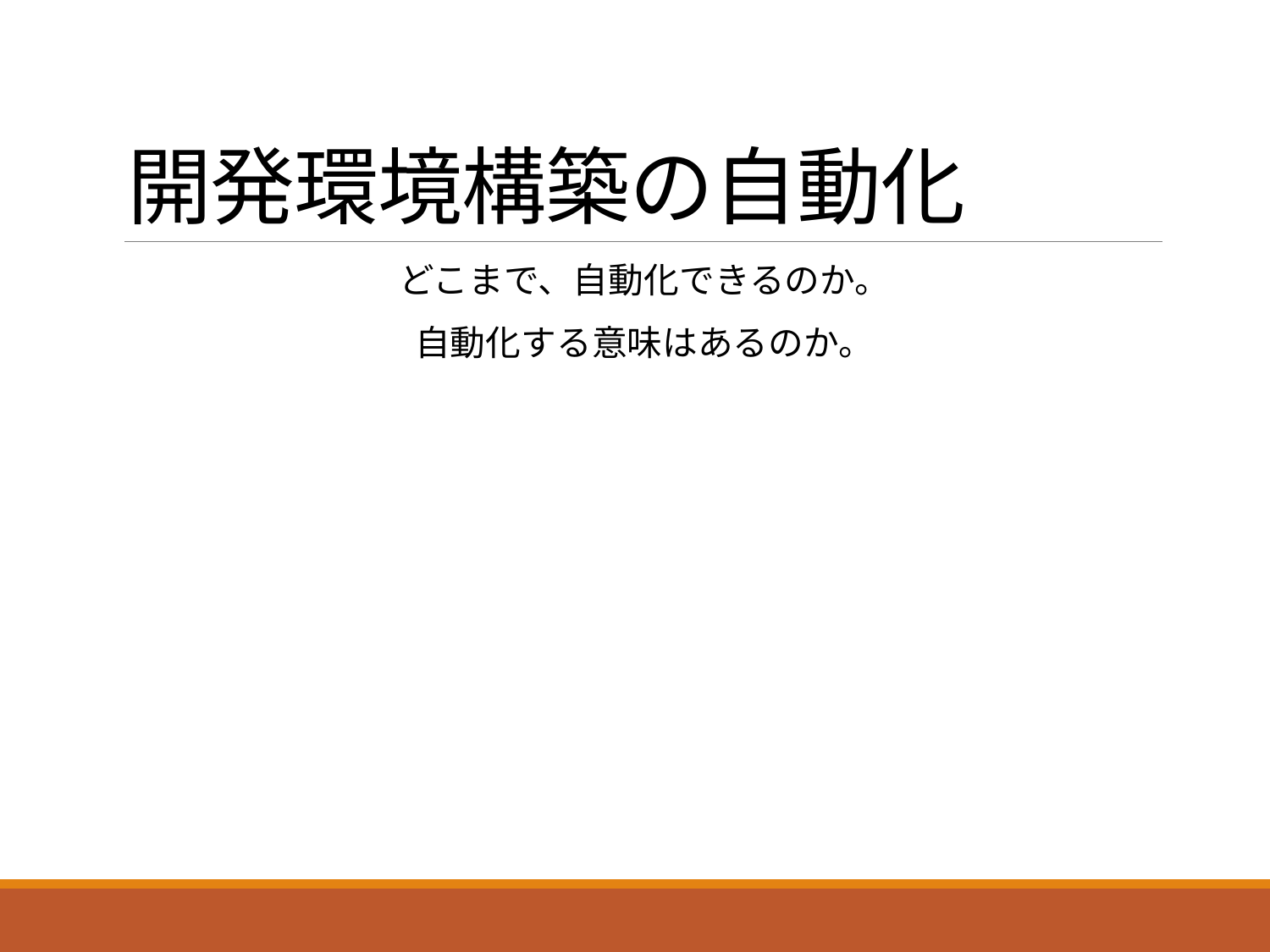

# 開発環境構築の自動化
どこまで、自動化できるのか。
自動化する意味はあるのか。